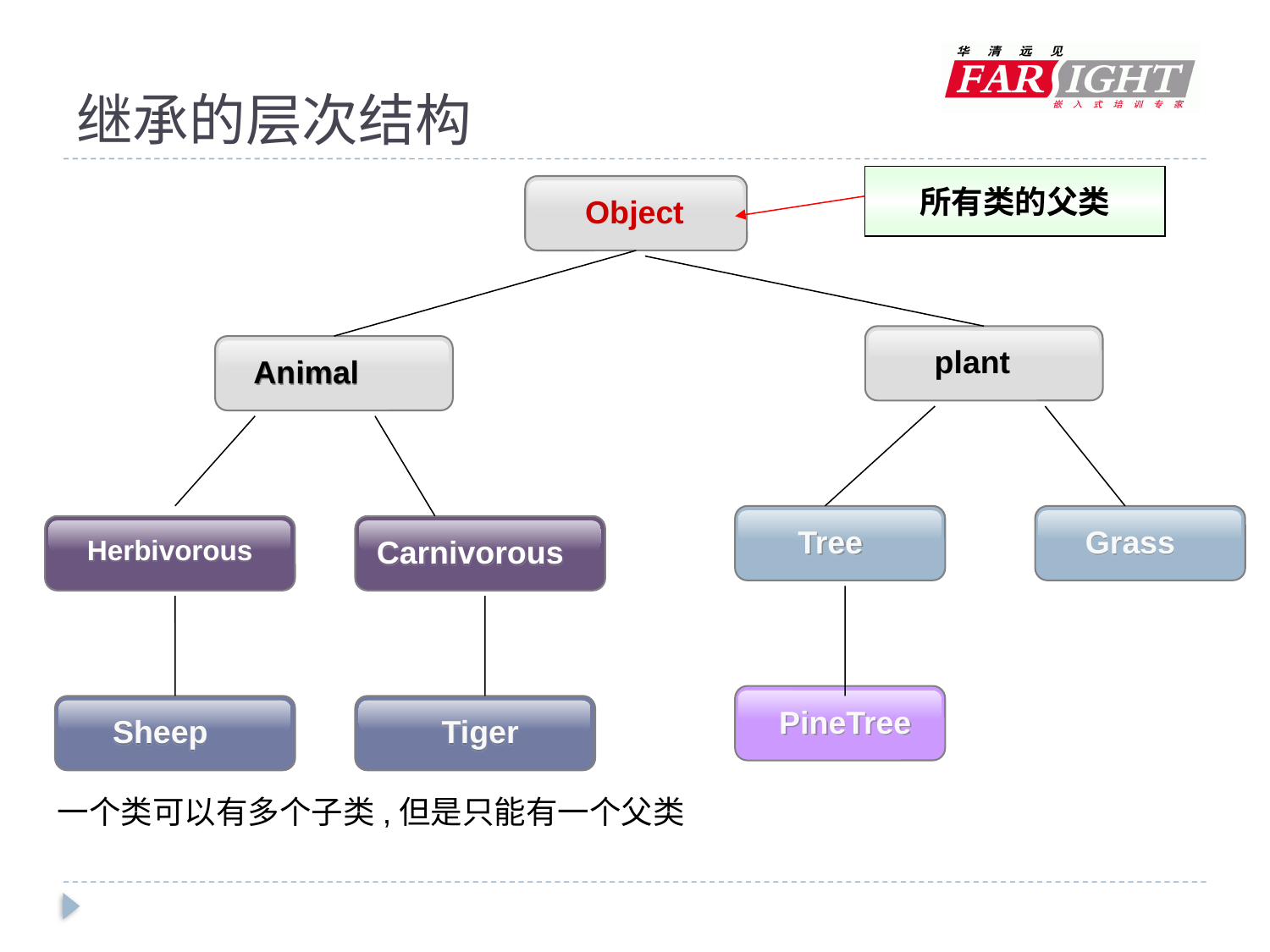

# 继承的层次结构
所有类的父类

Object

plant
Animal

Tree
Grass
Herbivorous
Carnivorous

PineTree
Sheep
Sub
Tiger

一个类可以有多个子类,但是只能有一个父类